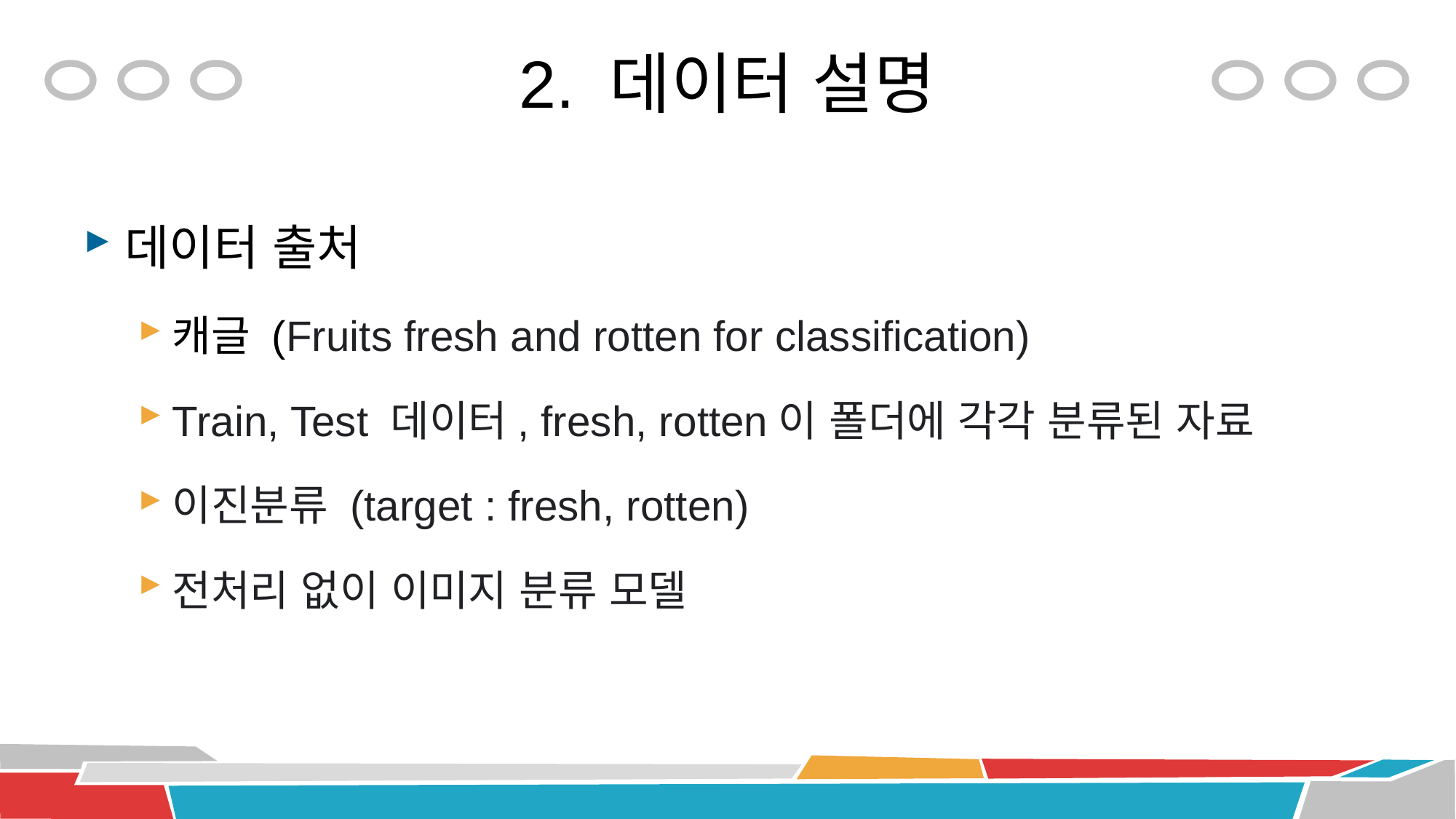

# 2. 데이터 설명
데이터 출처
캐글 (Fruits fresh and rotten for classification)
Train, Test 데이터, fresh, rotten이 폴더에 각각 분류된 자료
이진분류 (target : fresh, rotten)
전처리 없이 이미지 분류 모델